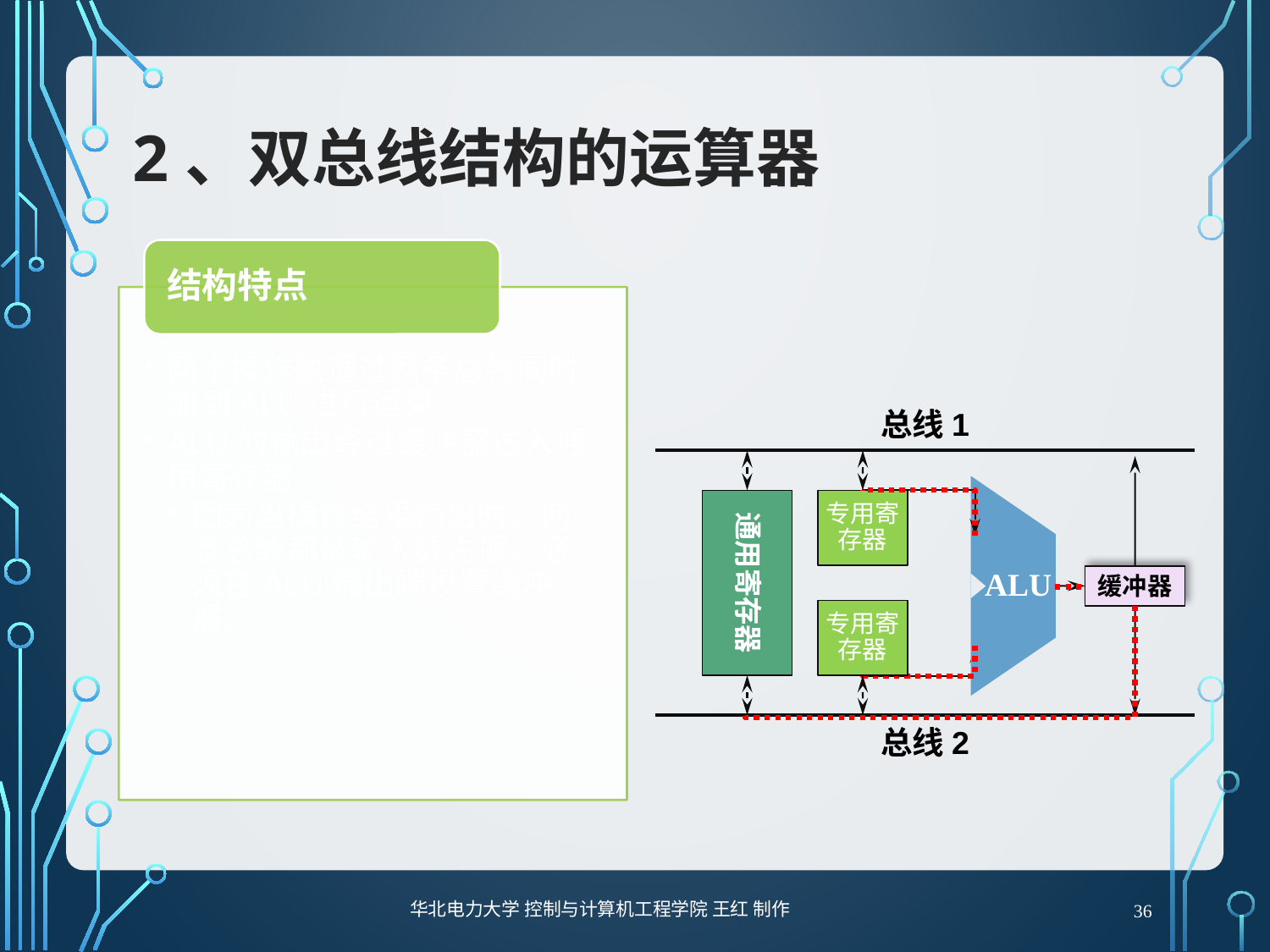

# 2、双总线结构的运算器
两个操作数通过两条总线同时加到ALU进行运算
ALU的输出经过缓冲器送入通用寄存器
因为当操作结果输出时，两条总线都被输入数占据，必须在ALU输出端设置缓冲器。
结构特点
总线1

ALU
通用寄存器
专用寄存器
缓冲器
专用寄存器
总线2
36
华北电力大学 控制与计算机工程学院 王红 制作